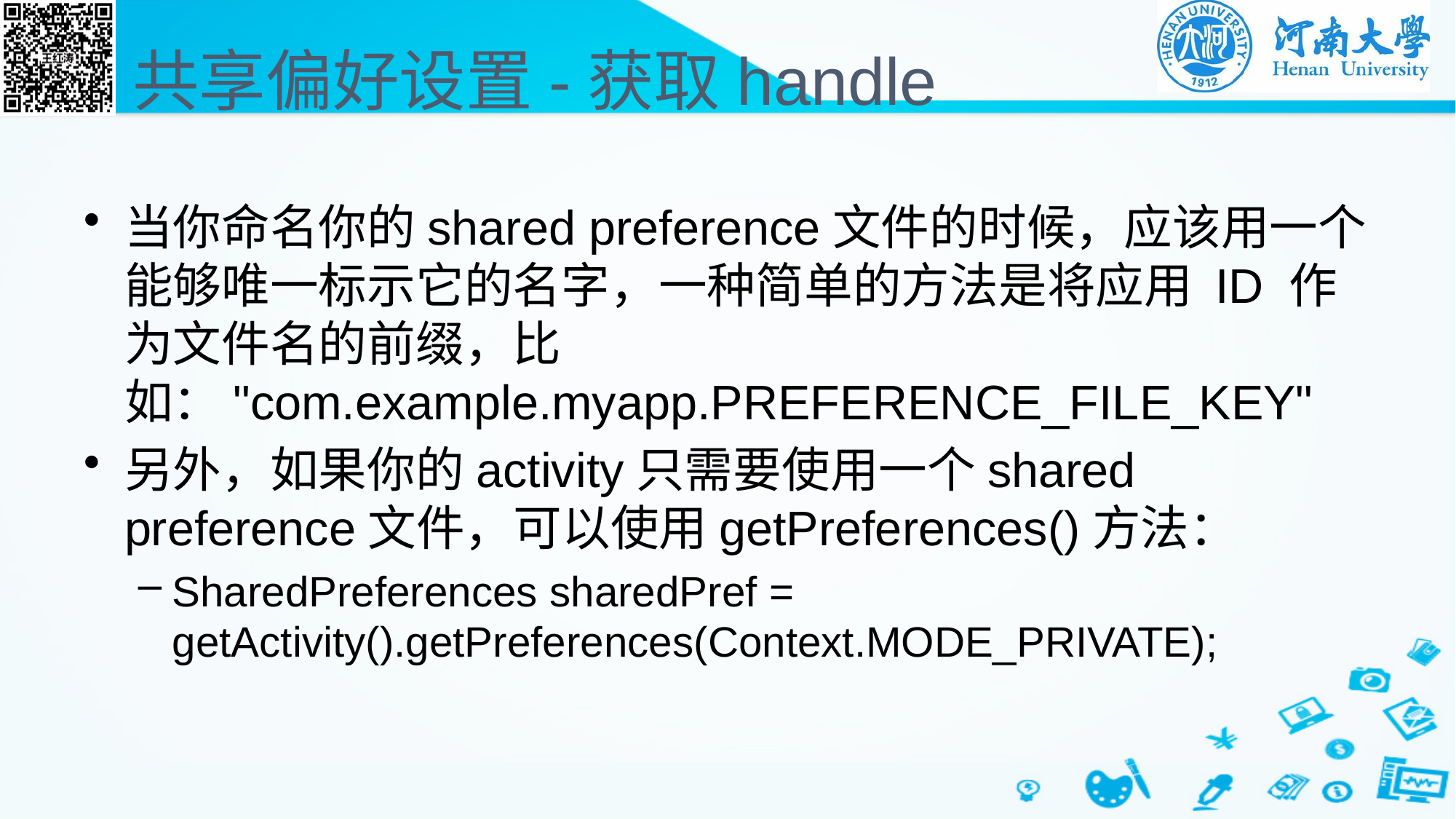

# 共享偏好设置-获取handle
当你命名你的shared preference文件的时候，应该用一个能够唯一标示它的名字，一种简单的方法是将应用 ID 作为文件名的前缀，比如："com.example.myapp.PREFERENCE_FILE_KEY"
另外，如果你的activity只需要使用一个shared preference文件，可以使用getPreferences()方法：
SharedPreferences sharedPref = getActivity().getPreferences(Context.MODE_PRIVATE);